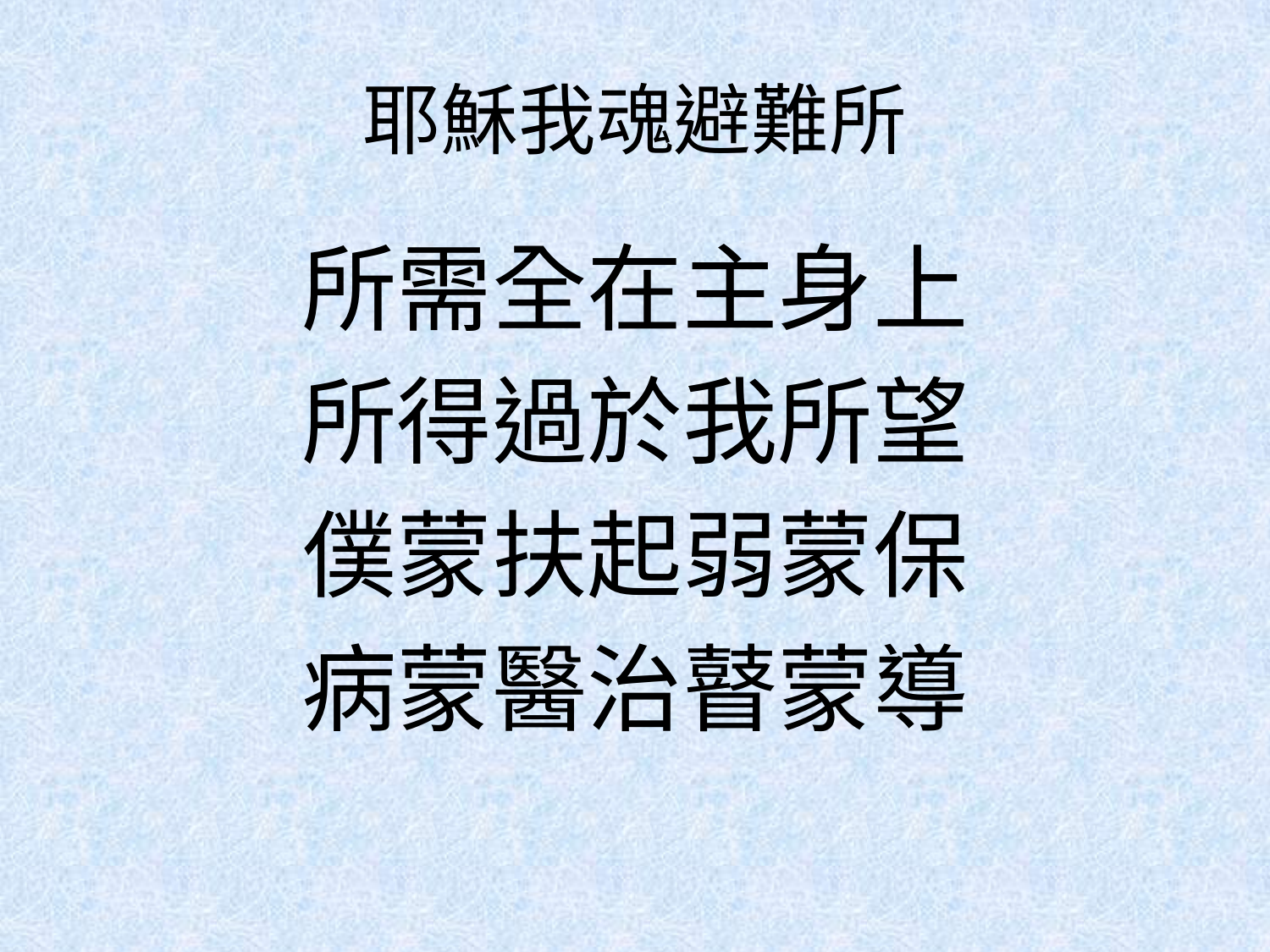

# 耶穌我魂避難所
所需全在主身上
所得過於我所望
僕蒙扶起弱蒙保
病蒙醫治瞽蒙導